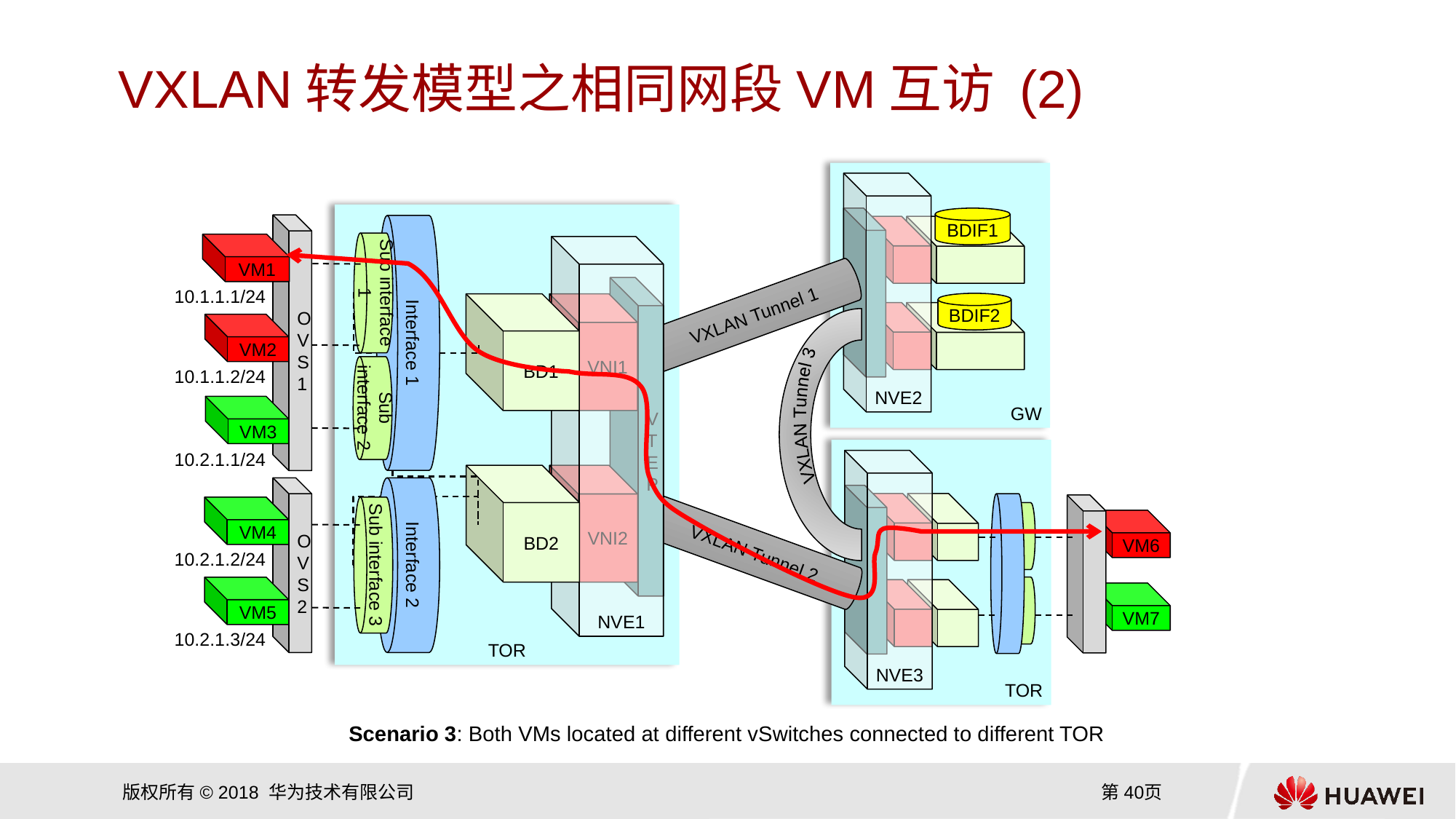

# VXLAN转发模型之相同网段VM互访 (2)
GW
NVE2

BDIF1

BDIF2

VXLAN Tunnel 1
TOR
OVS1
Interface 1
Sub interface 1
VM1
NVE1

VTEP
10.1.1.1/24
VNI1
BD1

VXLAN Tunnel 3
VM2
Sub interface 2
10.1.1.2/24
VM3
VXLAN Tunnel 2
TOR
NVE3

VM6

VM7
10.2.1.1/24
VNI2
BD2
OVS2
Interface 2
VM4
Sub interface 3
10.2.1.2/24
VM5
10.2.1.3/24
Scenario 3: Both VMs located at different vSwitches connected to different TOR